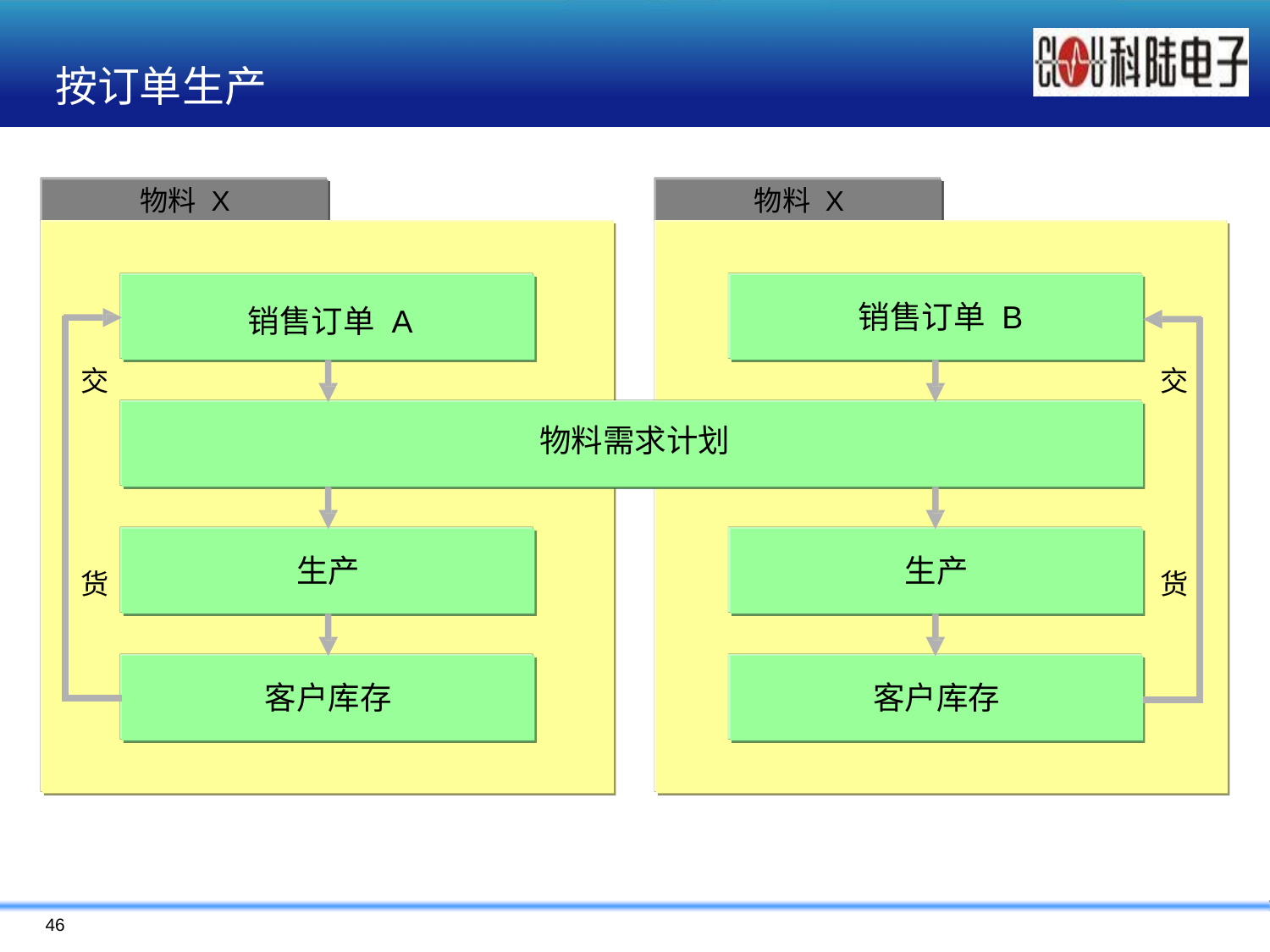

# 按订单生产

物料 X
物料 X

销售订单 B
销售订单 A

交
交

物料需求计划

生产
生产
货
货

客户库存
客户库存

46